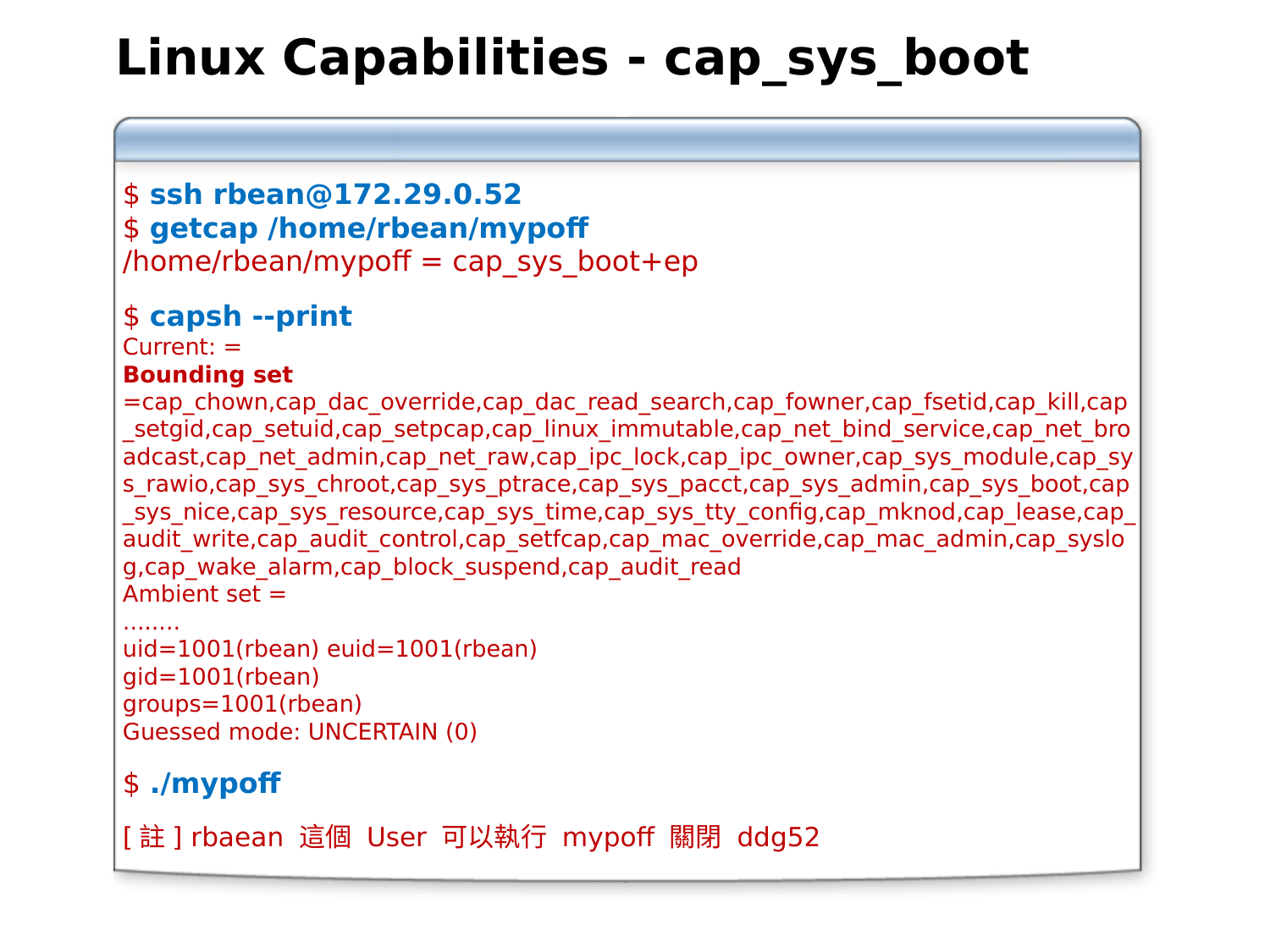

Linux Capabilities - cap_sys_boot
$ ssh rbean@172.29.0.52
$ getcap /home/rbean/mypoff
/home/rbean/mypoff = cap_sys_boot+ep

$ capsh --print
Current: =
Bounding set =cap_chown,cap_dac_override,cap_dac_read_search,cap_fowner,cap_fsetid,cap_kill,cap_setgid,cap_setuid,cap_setpcap,cap_linux_immutable,cap_net_bind_service,cap_net_broadcast,cap_net_admin,cap_net_raw,cap_ipc_lock,cap_ipc_owner,cap_sys_module,cap_sys_rawio,cap_sys_chroot,cap_sys_ptrace,cap_sys_pacct,cap_sys_admin,cap_sys_boot,cap_sys_nice,cap_sys_resource,cap_sys_time,cap_sys_tty_config,cap_mknod,cap_lease,cap_audit_write,cap_audit_control,cap_setfcap,cap_mac_override,cap_mac_admin,cap_syslog,cap_wake_alarm,cap_block_suspend,cap_audit_read
Ambient set =
........
uid=1001(rbean) euid=1001(rbean)
gid=1001(rbean)
groups=1001(rbean)
Guessed mode: UNCERTAIN (0)

$ ./mypoff

[註] rbaean 這個 User 可以執行 mypoff 關閉 ddg52